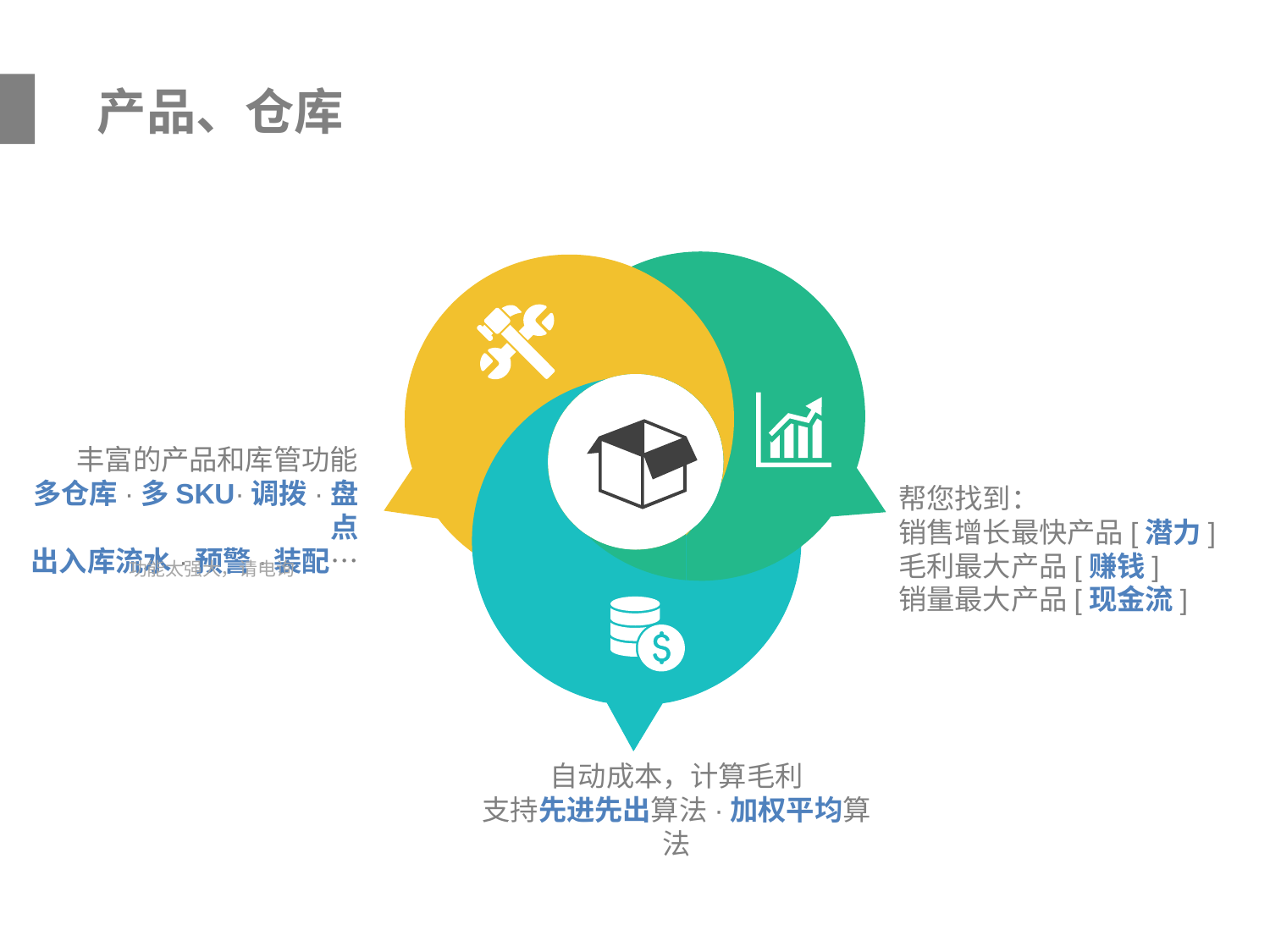

产品、仓库

丰富的产品和库管功能
多仓库·多SKU·调拨·盘点
出入库流水·预警·装配…
帮您找到：
销售增长最快产品[潜力]
毛利最大产品[赚钱]
销量最大产品[现金流]

功能太强大，请电询

自动成本，计算毛利
支持先进先出算法·加权平均算法